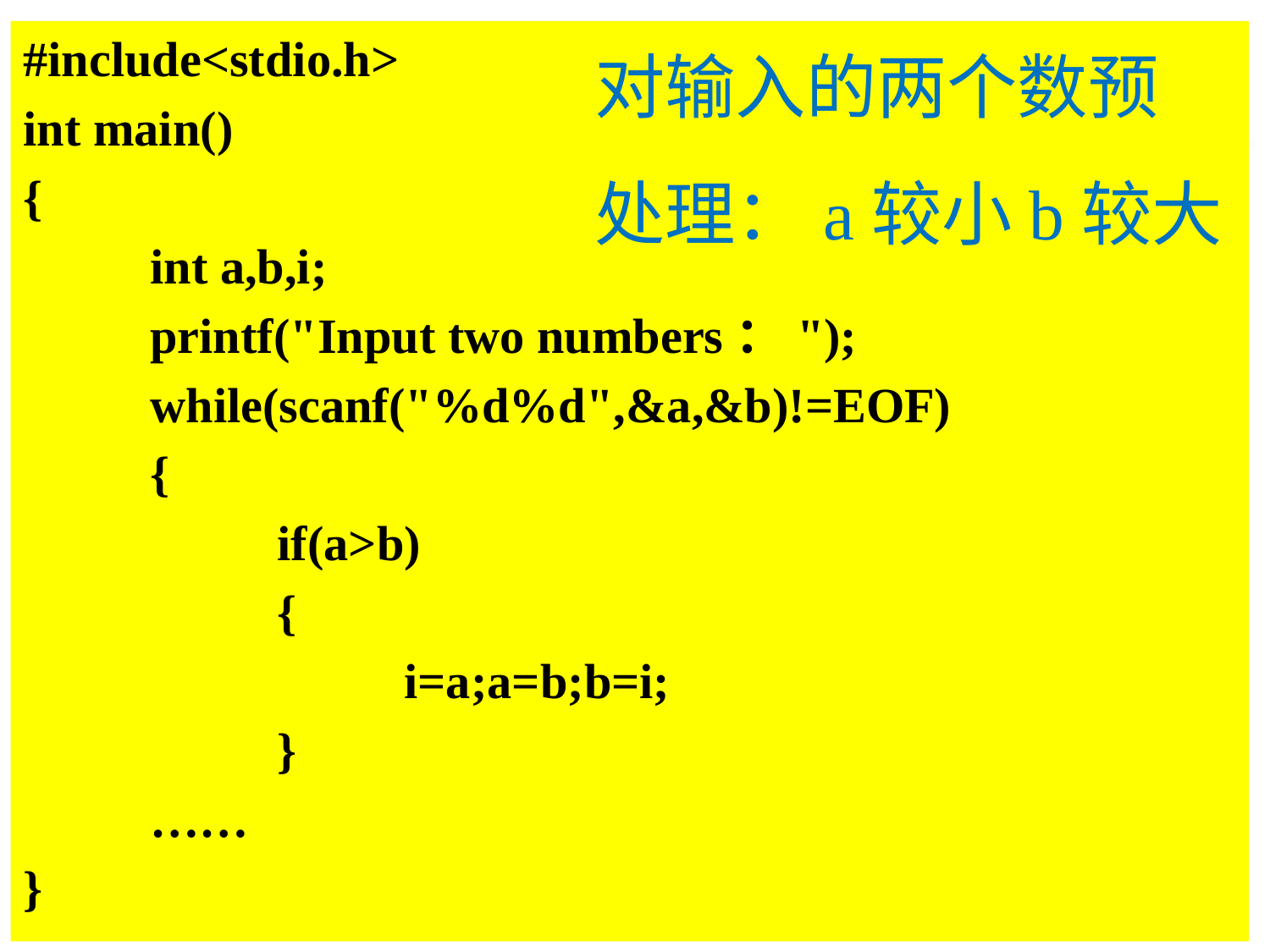

#include<stdio.h>
int main()
{
    	int a,b,i;
	printf("Input two numbers：");
    	while(scanf("%d%d",&a,&b)!=EOF)
	{
		if(a>b)
		{
			i=a;a=b;b=i;
		}
	……
}
对输入的两个数预处理：a较小b较大
2023/10/31
王化雨 whuayu000@163.com 13306442222
25/35